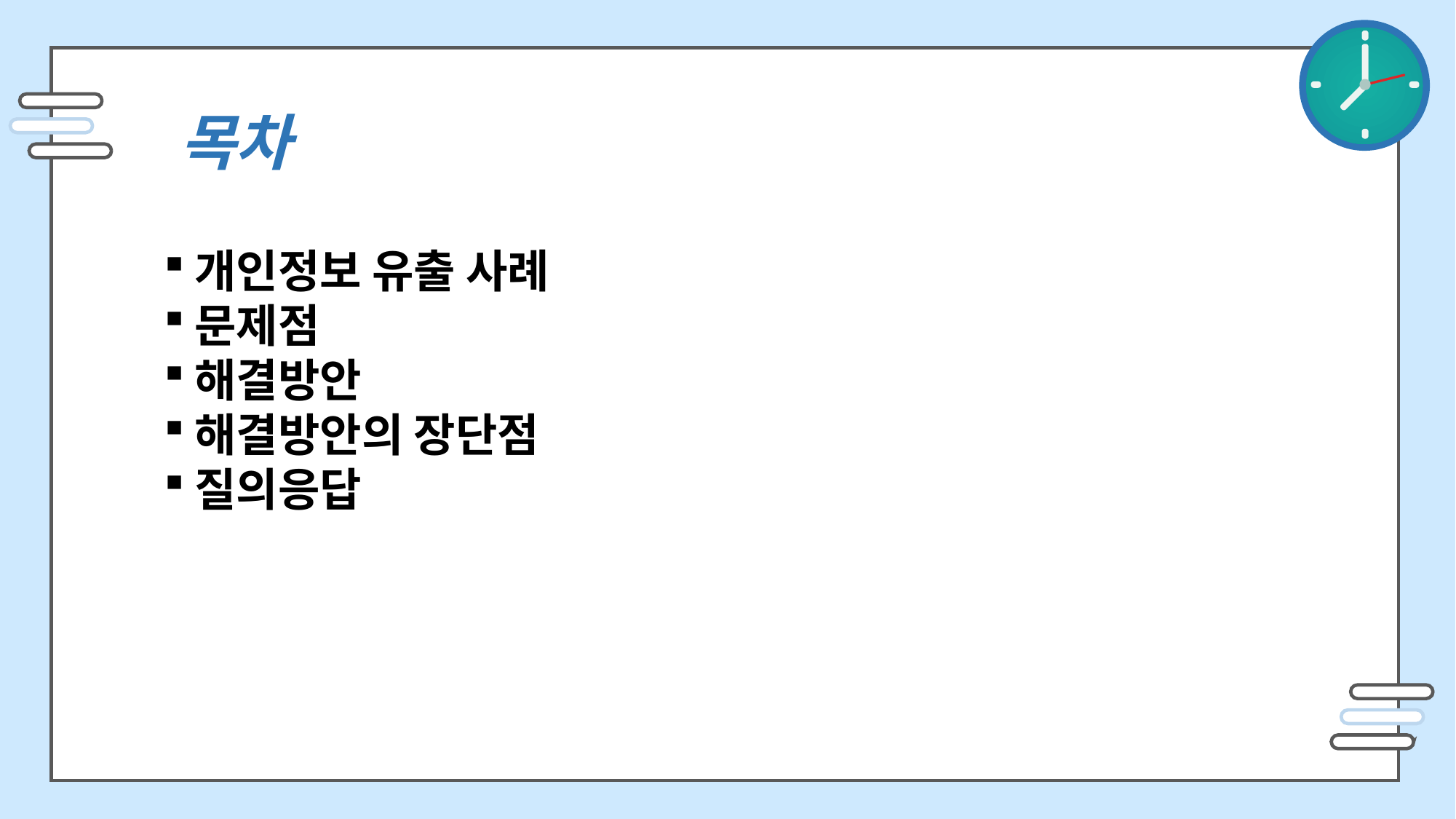

목차

개인정보 유출 사례
문제점
해결방안
해결방안의 장단점
질의응답